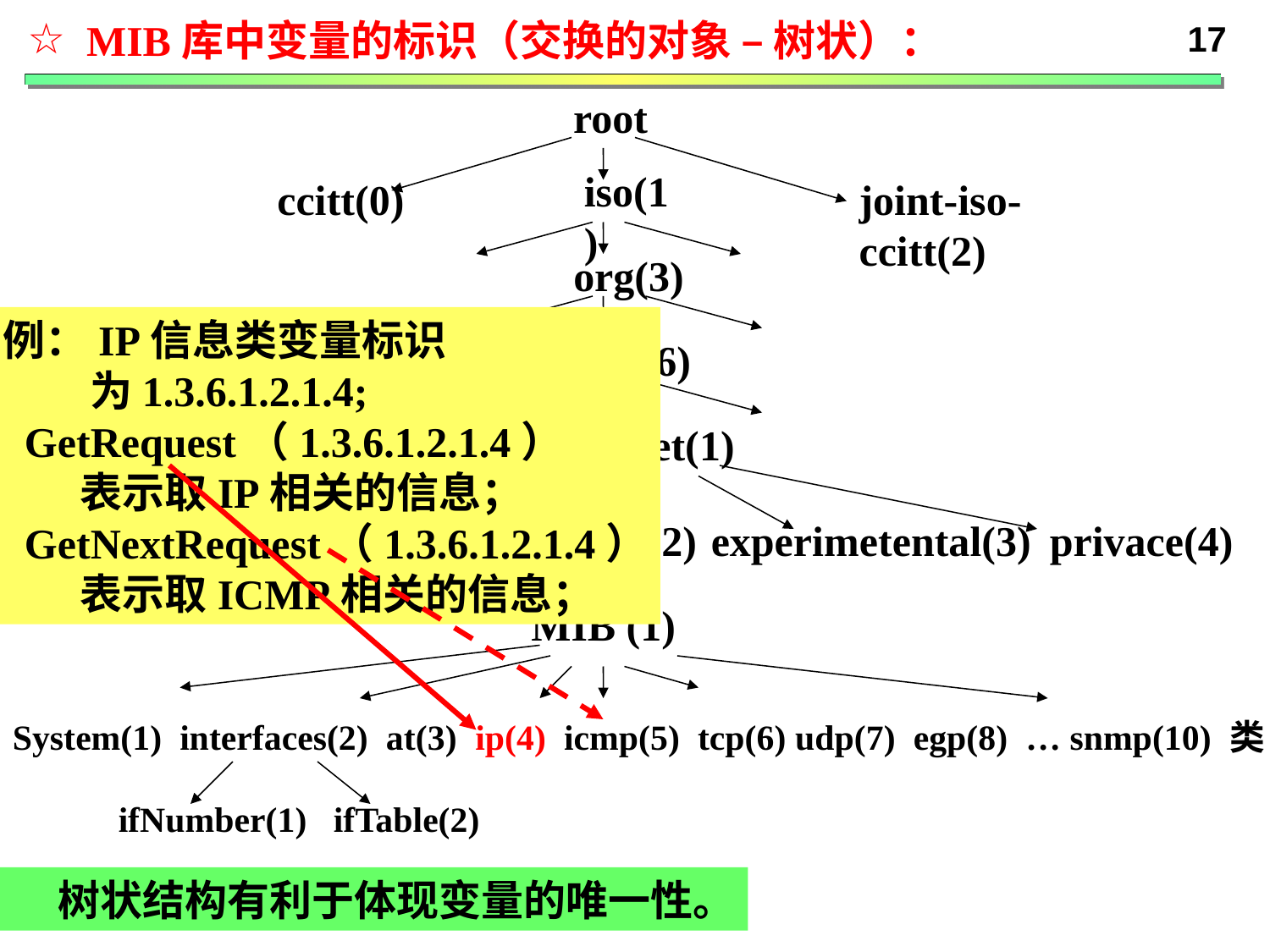

MIB库中变量的标识（交换的对象 – 树状）：
17

root

iso(1)
ccitt(0)
joint-iso-ccitt(2)

org(3)

dod(6)

internet(1)

directory(1)
gmmt(2)
experimetental(3)
privace(4)

MIB (1)

System(1)  interfaces(2)  at(3)  ip(4)  icmp(5)  tcp(6) udp(7)  egp(8)  … snmp(10) 类

ifNumber(1)   ifTable(2)
例：IP信息类变量标识
        为1.3.6.1.2.1.4;
  GetRequest（1.3.6.1.2.1.4）
       表示取IP相关的信息；
  GetNextRequest（1.3.6.1.2.1.4）
       表示取ICMP相关的信息；

    树状结构有利于体现变量的唯一性。